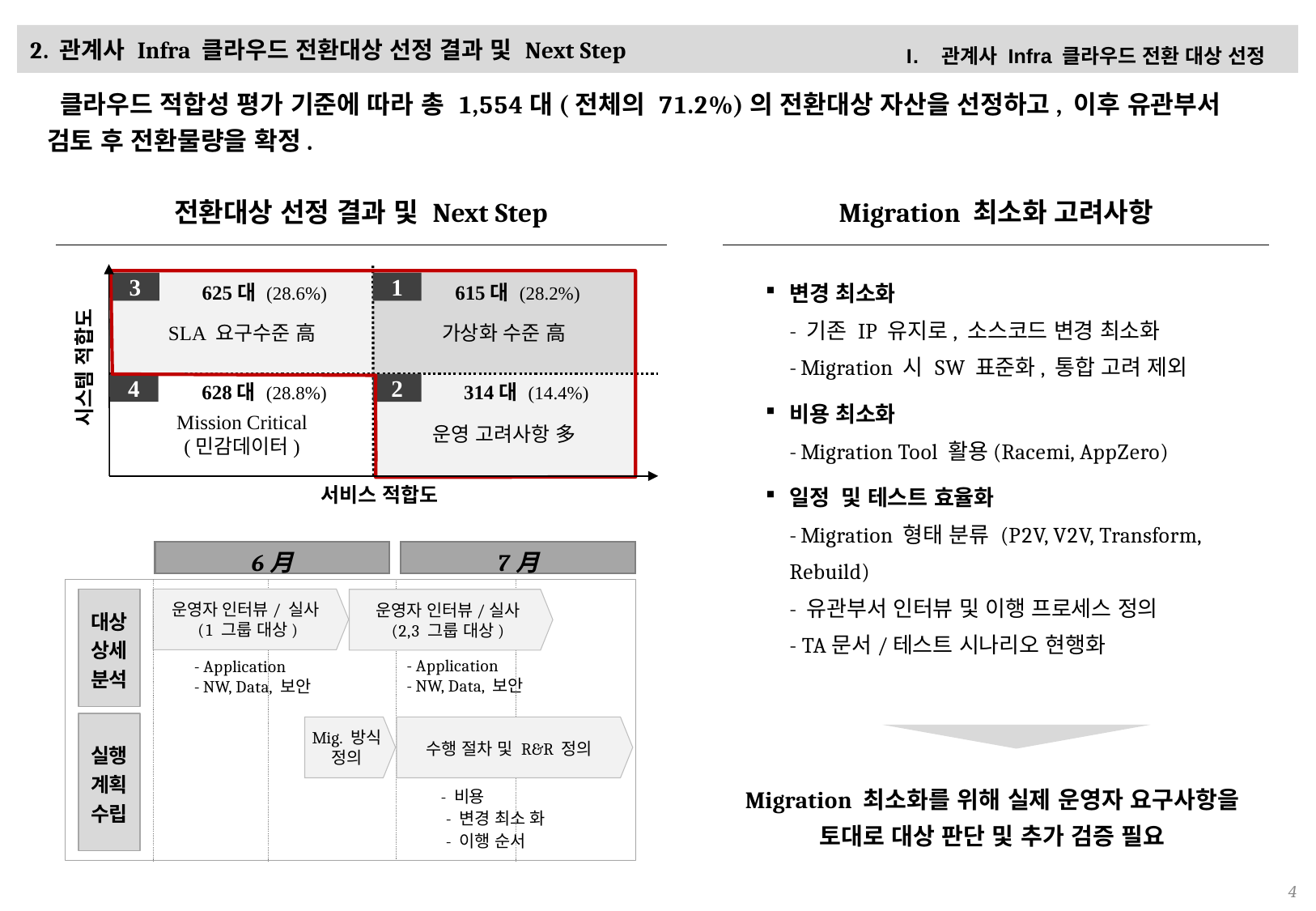

# 2. 관계사 Infra 클라우드 전환대상 선정 결과 및 Next Step
관계사 Infra 클라우드 전환 대상 선정
 클라우드 적합성 평가 기준에 따라 총 1,554대(전체의 71.2%)의 전환대상 자산을 선정하고, 이후 유관부서 검토 후 전환물량을 확정.
전환대상 선정 결과 및 Next Step
Migration 최소화 고려사항
변경 최소화
- 기존 IP 유지로, 소스코드 변경 최소화
- Migration 시 SW 표준화, 통합 고려 제외
비용 최소화
- Migration Tool 활용(Racemi, AppZero)
일정  및 테스트 효율화
- Migration 형태 분류 (P2V, V2V, Transform, Rebuild)
- 유관부서 인터뷰 및 이행 프로세스 정의
- TA문서/테스트 시나리오 현행화

SLA 요구수준 高
3
가상화 수준 高
1
625대 (28.6%)
615대 (28.2%)
시스템 적합도
314대 (14.4%)
4
Mission Critical
(민감데이터)
628대 (28.8%)
운영 고려사항 多
2
서비스 적합도
6月
7月

대상 상세 분석
운영자 인터뷰/ 실사
(1 그룹 대상)
운영자 인터뷰/실사
(2,3 그룹 대상)
- Application
- NW, Data, 보안
- Application
- NW, Data, 보안
실행 계획 수립
Mig. 방식 정의
수행 절차 및 R&R 정의
 - 비용
 - 변경 최소 화
 - 이행 순서

Migration 최소화를 위해 실제 운영자 요구사항을 토대로 대상 판단 및 추가 검증 필요